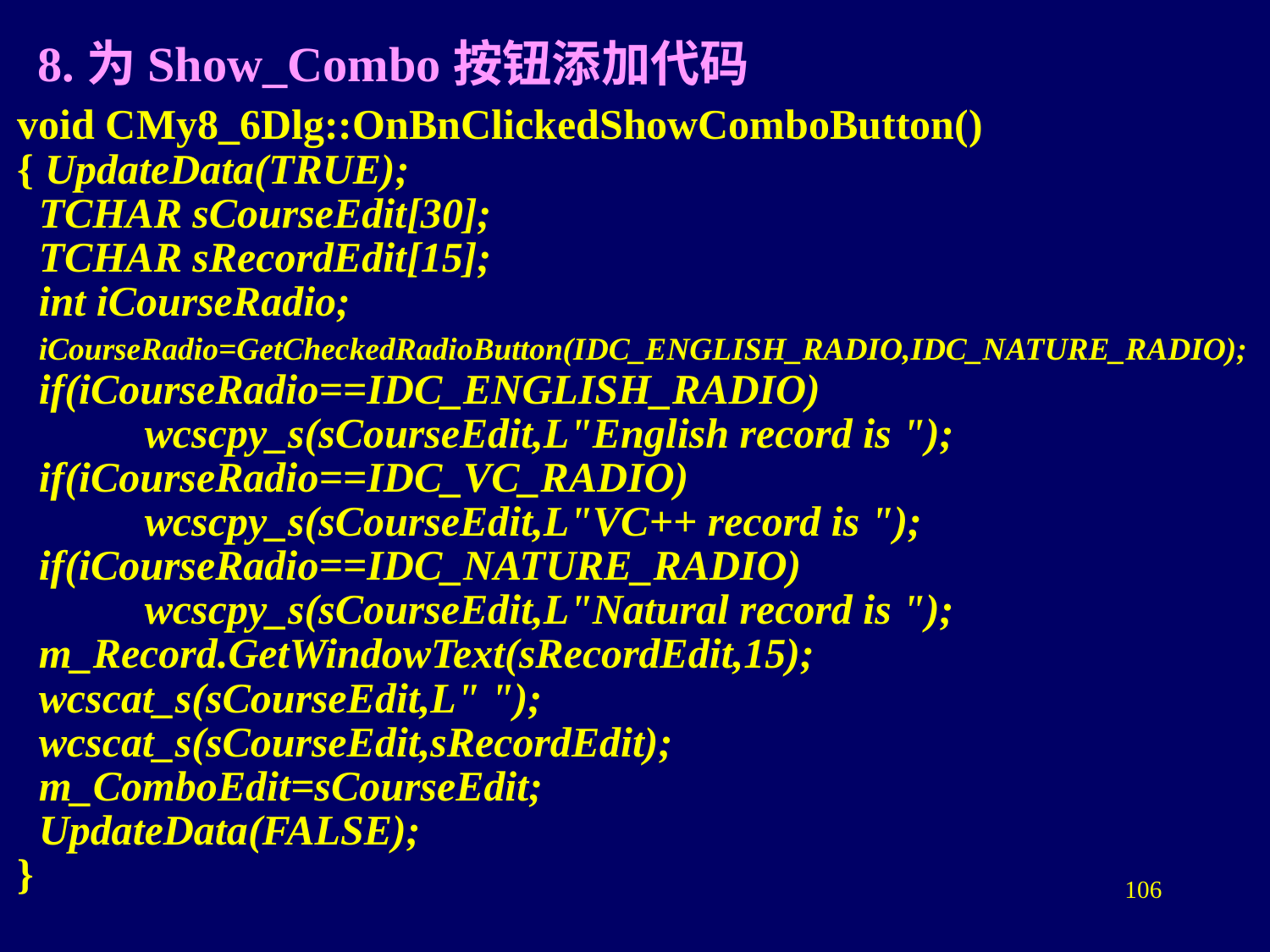

# 8.为Show_Combo按钮添加代码
void CMy8_6Dlg::OnBnClickedShowComboButton()
{ UpdateData(TRUE);
  TCHAR sCourseEdit[30];
  TCHAR sRecordEdit[15];
  int iCourseRadio;
  iCourseRadio=GetCheckedRadioButton(IDC_ENGLISH_RADIO,IDC_NATURE_RADIO);
  if(iCourseRadio==IDC_ENGLISH_RADIO)
	wcscpy_s(sCourseEdit,L"English record is ");
  if(iCourseRadio==IDC_VC_RADIO)
	wcscpy_s(sCourseEdit,L"VC++ record is ");
  if(iCourseRadio==IDC_NATURE_RADIO)
	wcscpy_s(sCourseEdit,L"Natural record is ");
  m_Record.GetWindowText(sRecordEdit,15);
  wcscat_s(sCourseEdit,L" ");
  wcscat_s(sCourseEdit,sRecordEdit);
  m_ComboEdit=sCourseEdit;
  UpdateData(FALSE);
}
106